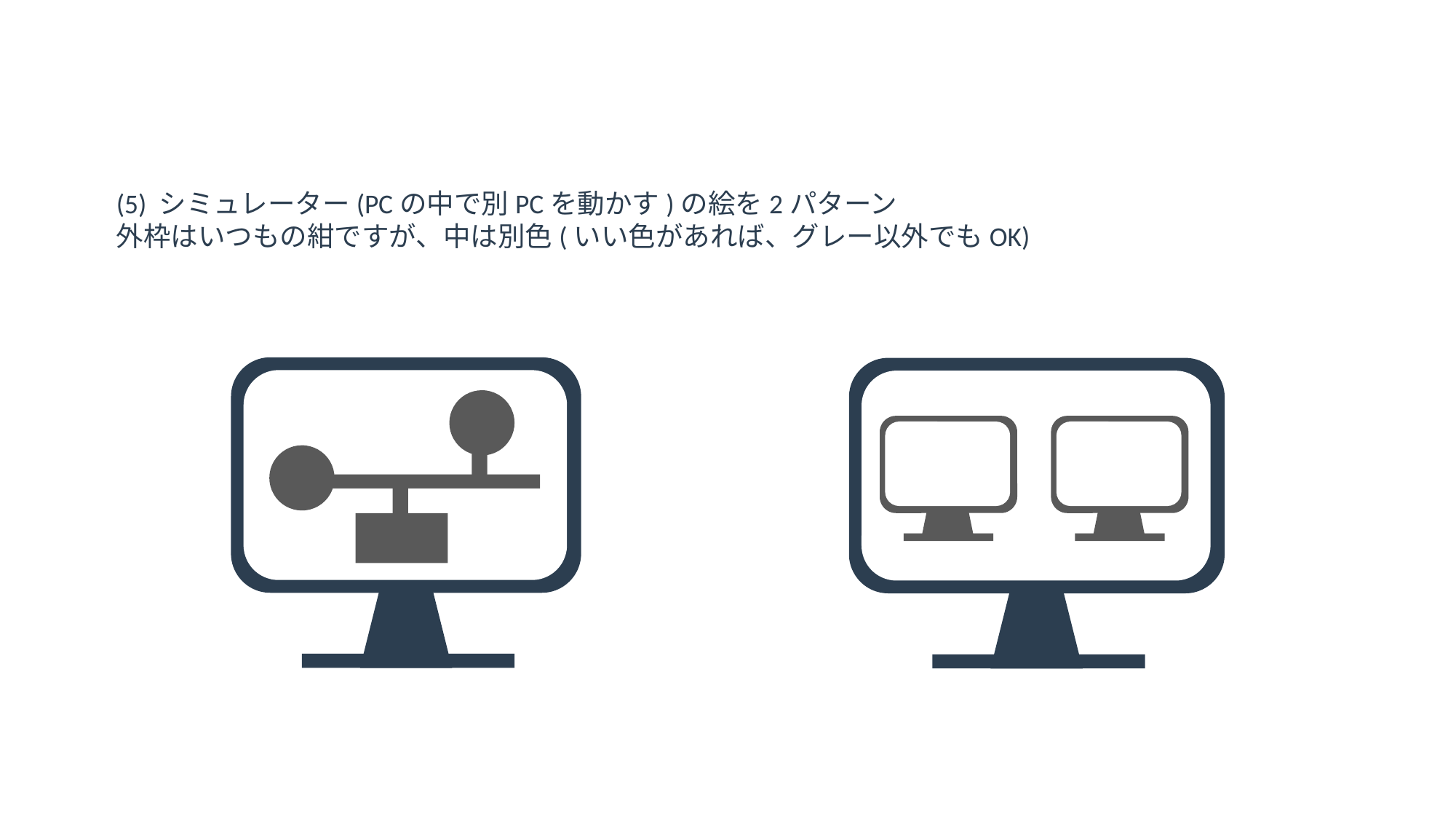

(5) シミュレーター(PCの中で別PCを動かす)の絵を2パターン
外枠はいつもの紺ですが、中は別色(いい色があれば、グレー以外でもOK)